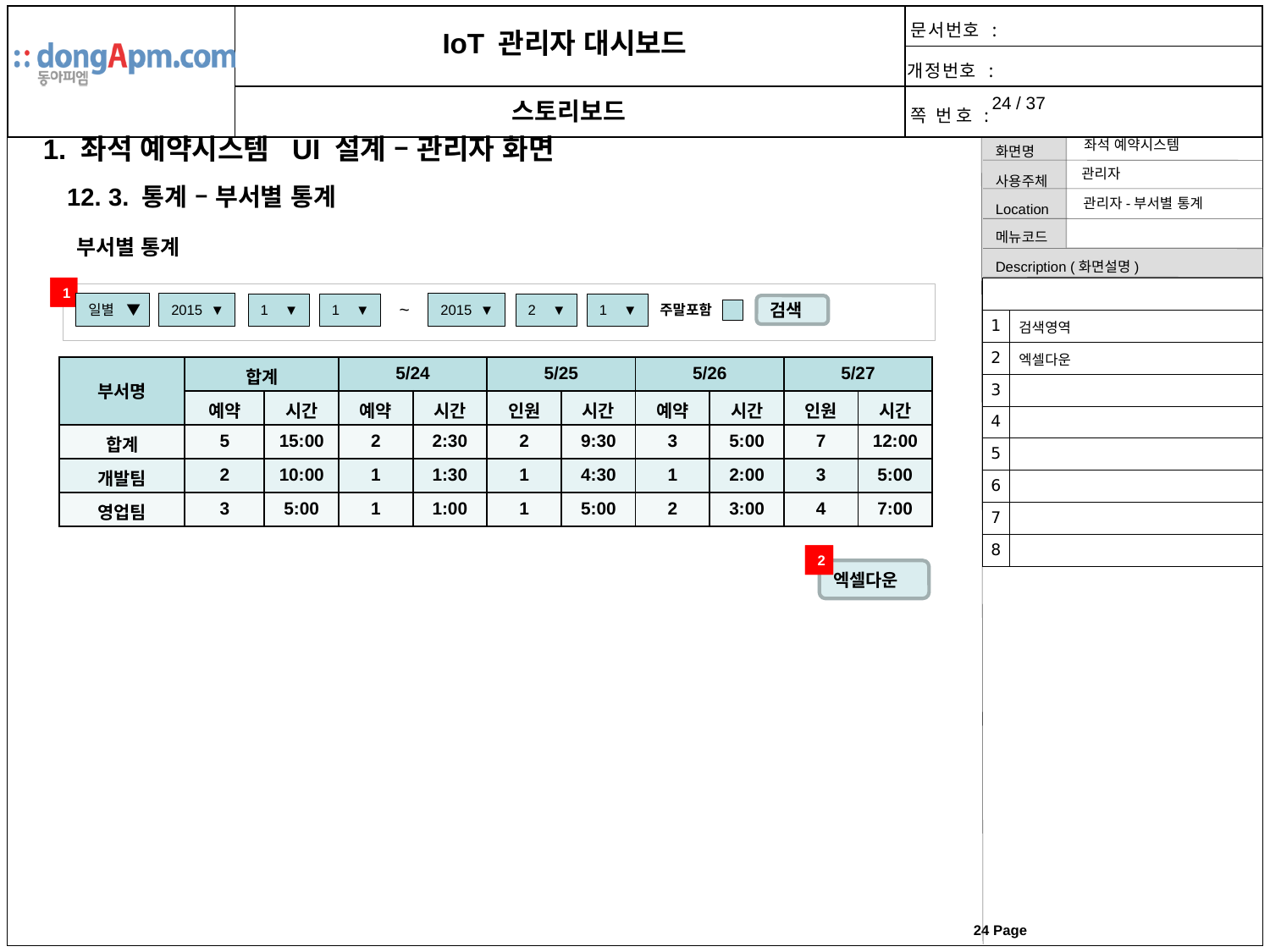

1. 좌석 예약시스템  UI 설계 – 관리자 화면
좌석 예약시스템
관리자
12. 3. 통계 – 부서별 통계
관리자-부서별 통계
부서별 통계
1
1
|  |  |
| --- | --- |
| 1 | 검색영역 |
| 2 | 엑셀다운 |
| 3 |  |
| 4 |  |
| 5 |  |
| 6 |  |
| 7 |  |
| 8 |  |

~
일별   ▼
2015  ▼
2015  ▼
1    ▼
1    ▼
2    ▼
1    ▼
주말포함
검색

| 부서명 | 합계 |  | 5/24 |  | 5/25 |  | 5/26 |  | 5/27 |  |
| --- | --- | --- | --- | --- | --- | --- | --- | --- | --- | --- |
|  | 예약 | 시간 | 예약 | 시간 | 인원 | 시간 | 예약 | 시간 | 인원 | 시간 |
| 합계 | 5 | 15:00 | 2 | 2:30 | 2 | 9:30 | 3 | 5:00 | 7 | 12:00 |
| 개발팀 | 2 | 10:00 | 1 | 1:30 | 1 | 4:30 | 1 | 2:00 | 3 | 5:00 |
| 영업팀 | 3 | 5:00 | 1 | 1:00 | 1 | 5:00 | 2 | 3:00 | 4 | 7:00 |
2
2
엑셀다운